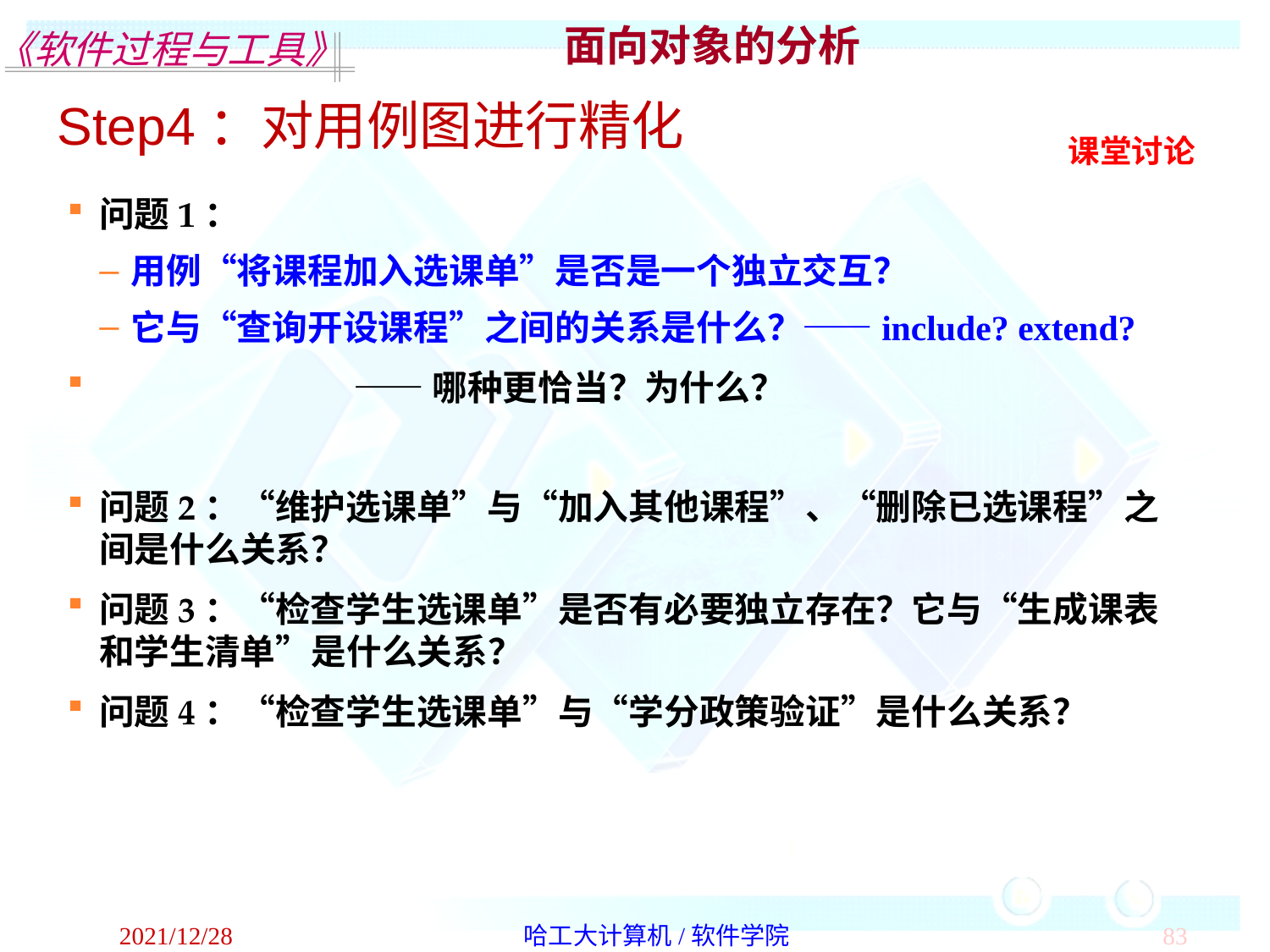

面向对象的分析
Step4：对用例图进行精化
课堂讨论
问题1：
用例“将课程加入选课单”是否是一个独立交互？
它与“查询开设课程”之间的关系是什么？——include? extend?
		——哪种更恰当？为什么？

问题2：“维护选课单”与“加入其他课程”、“删除已选课程”之间是什么关系？
问题3：“检查学生选课单”是否有必要独立存在？它与“生成课表和学生清单”是什么关系？
问题4：“检查学生选课单”与“学分政策验证”是什么关系？